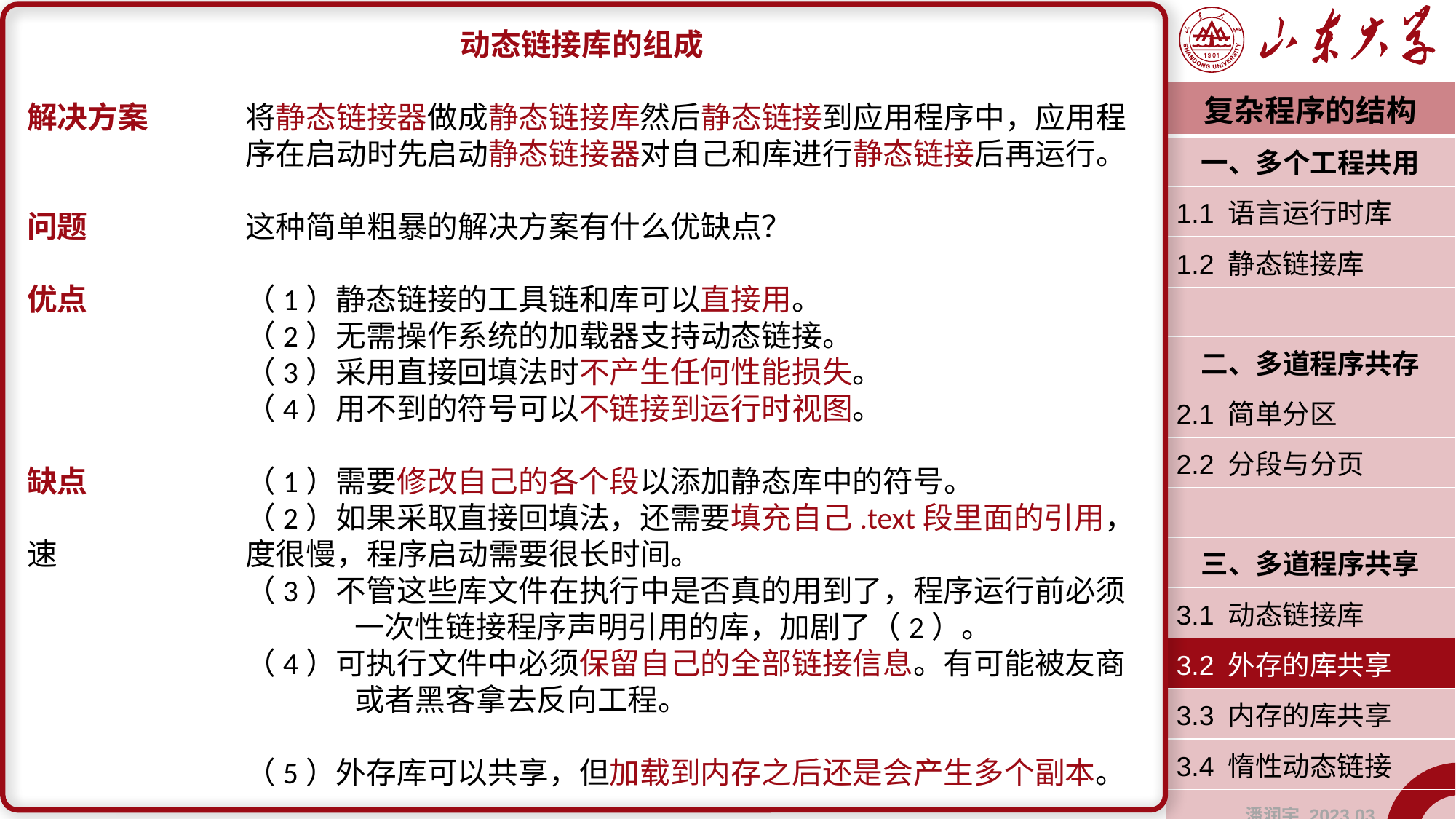

动态链接库的组成

解决方案	将静态链接器做成静态链接库然后静态链接到应用程序中，应用程		序在启动时先启动静态链接器对自己和库进行静态链接后再运行。

问题		这种简单粗暴的解决方案有什么优缺点？

优点		（1）静态链接的工具链和库可以直接用。
		（2）无需操作系统的加载器支持动态链接。
		（3）采用直接回填法时不产生任何性能损失。
		（4）用不到的符号可以不链接到运行时视图。

缺点		（1）需要修改自己的各个段以添加静态库中的符号。
		（2）如果采取直接回填法，还需要填充自己.text段里面的引用，速		度很慢，程序启动需要很长时间。
		（3）不管这些库文件在执行中是否真的用到了，程序运行前必须			一次性链接程序声明引用的库，加剧了（2）。
		（4）可执行文件中必须保留自己的全部链接信息。有可能被友商			或者黑客拿去反向工程。

		（5）外存库可以共享，但加载到内存之后还是会产生多个副本。
| 复杂程序的结构 |
| --- |
| 一、多个工程共用 |
| 1.1 语言运行时库 |
| 1.2 静态链接库 |
|  |
| 二、多道程序共存 |
| 2.1 简单分区 |
| 2.2 分段与分页 |
|  |
| 三、多道程序共享 |
| 3.1 动态链接库 |
| 3.2 外存的库共享 |
| 3.3 内存的库共享 |
| 3.4 惰性动态链接 |
| 潘润宇 2023.03 |